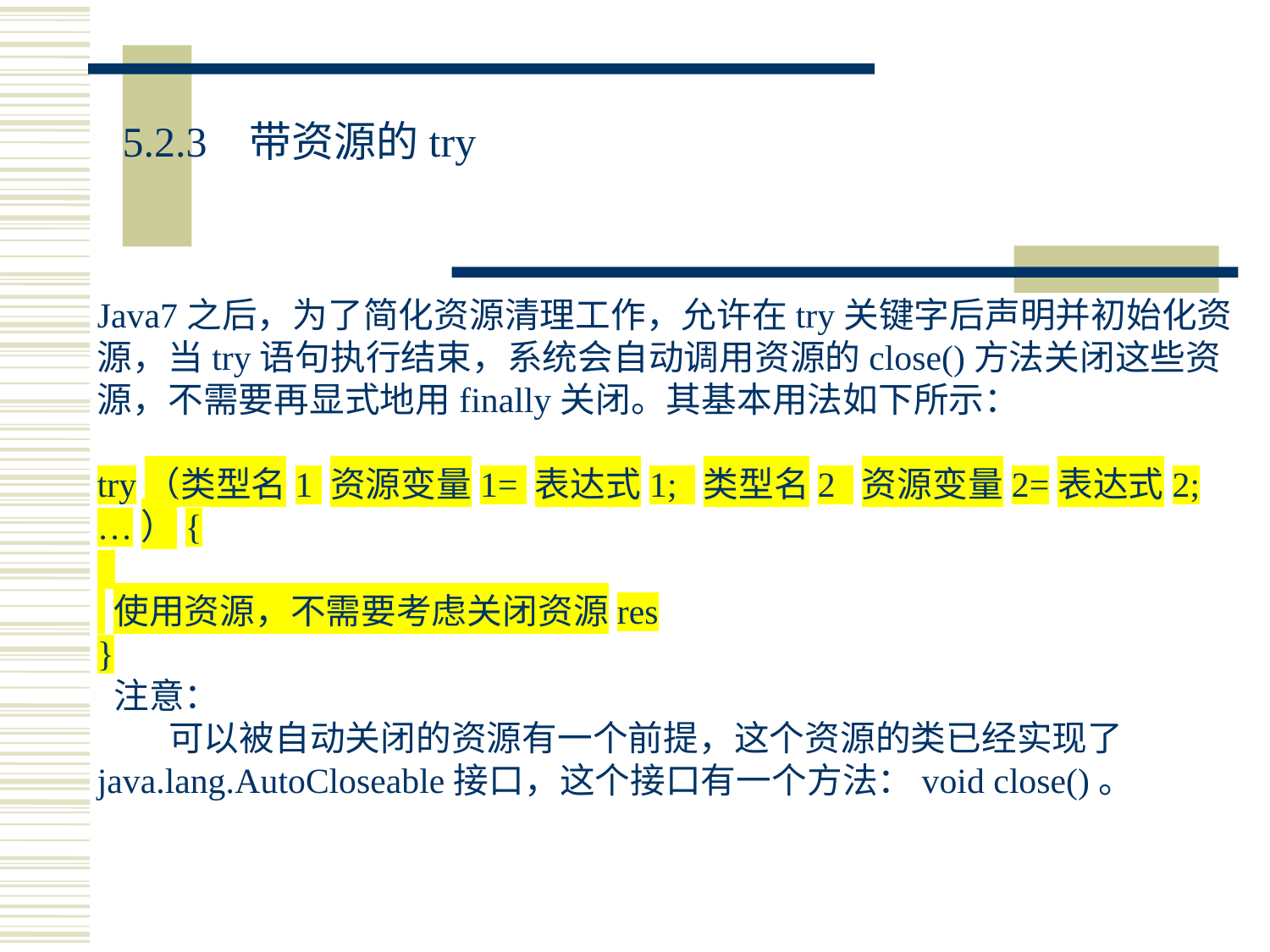

5.2.3	带资源的try
Java7之后，为了简化资源清理工作，允许在try关键字后声明并初始化资源，当try语句执行结束，系统会自动调用资源的close()方法关闭这些资源，不需要再显式地用finally关闭。其基本用法如下所示：

try（类型名1 资源变量1= 表达式1;  类型名2  资源变量2=表达式2; …）{

 使用资源，不需要考虑关闭资源res
}
 注意：
        可以被自动关闭的资源有一个前提，这个资源的类已经实现了java.lang.AutoCloseable接口，这个接口有一个方法：void close()。